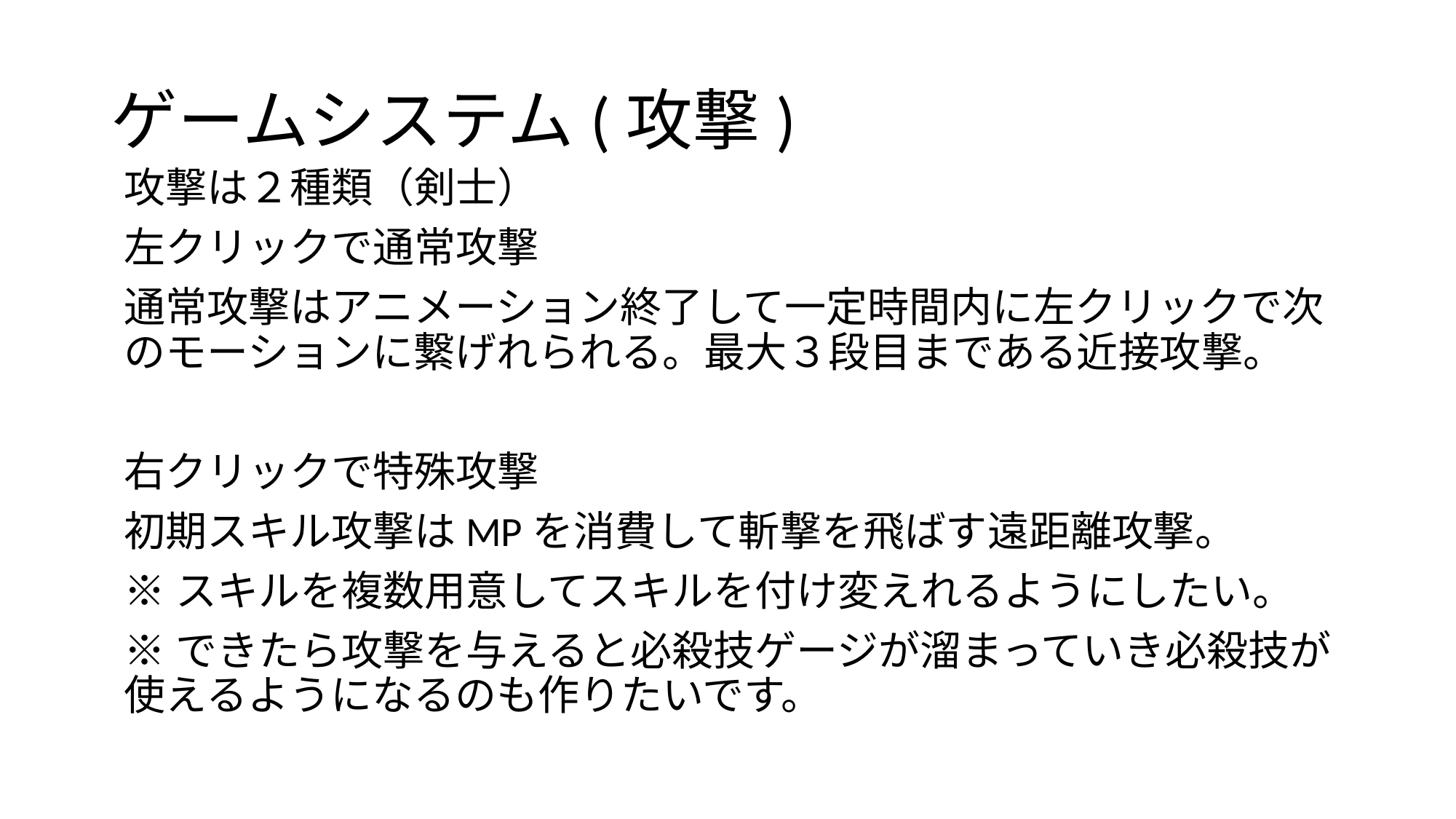

# ゲームシステム(攻撃)
攻撃は２種類（剣士）
左クリックで通常攻撃
通常攻撃はアニメーション終了して一定時間内に左クリックで次のモーションに繋げれられる。最大３段目まである近接攻撃。

右クリックで特殊攻撃
初期スキル攻撃はMPを消費して斬撃を飛ばす遠距離攻撃。
※スキルを複数用意してスキルを付け変えれるようにしたい。
※できたら攻撃を与えると必殺技ゲージが溜まっていき必殺技が使えるようになるのも作りたいです。